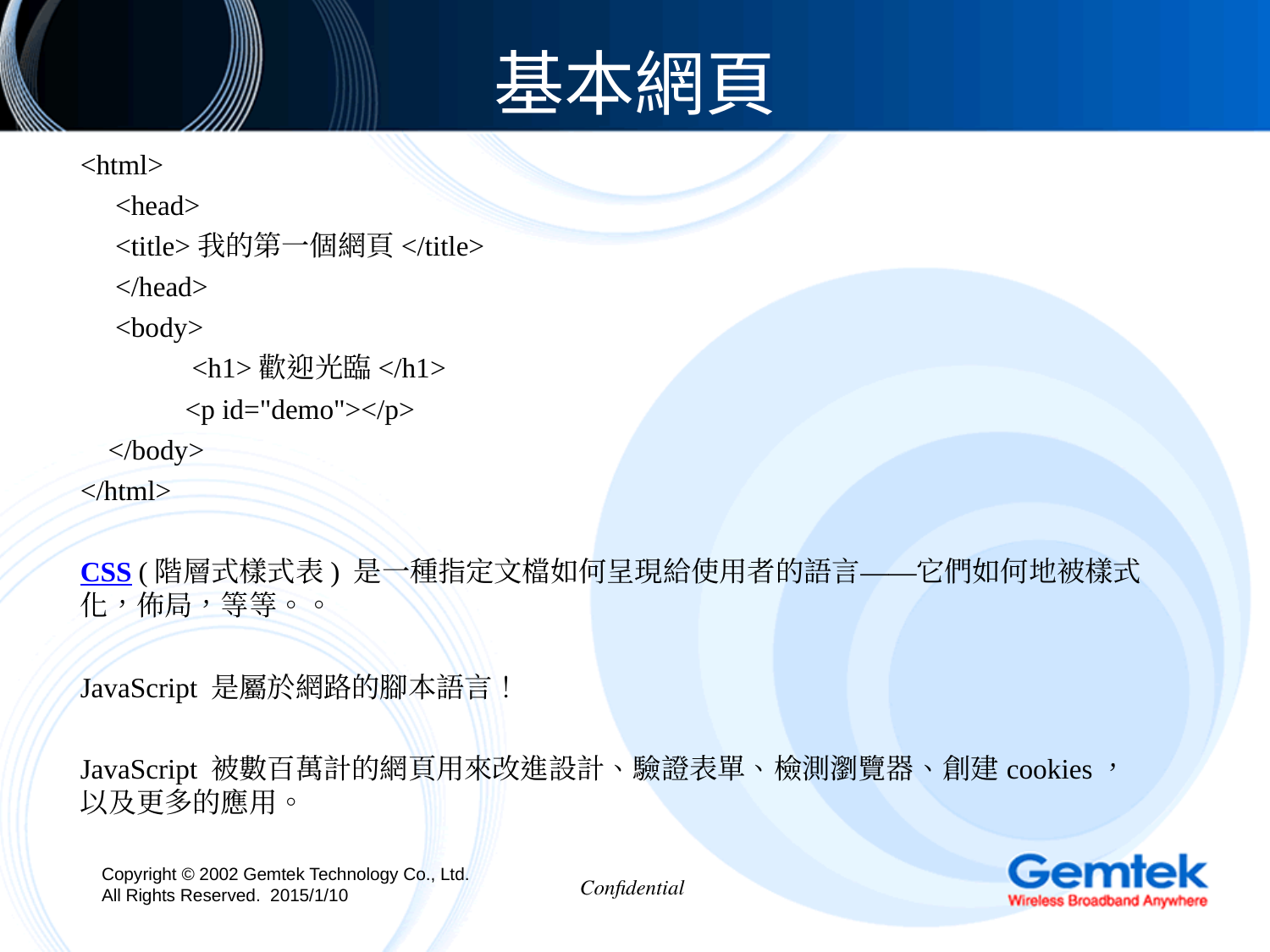

# 基本網頁
<html>
　<head>
　<title>我的第一個網頁</title>
　</head>
　<body>
                <h1>歡迎光臨</h1>
               <p id="demo"></p>
    </body>
</html>

CSS (階層式樣式表) 是一種指定文檔如何呈現給使用者的語言——它們如何地被樣式化，佈局，等等。。

JavaScript 是屬於網路的腳本語言！

JavaScript 被數百萬計的網頁用來改進設計、驗證表單、檢測瀏覽器、創建cookies，以及更多的應用。